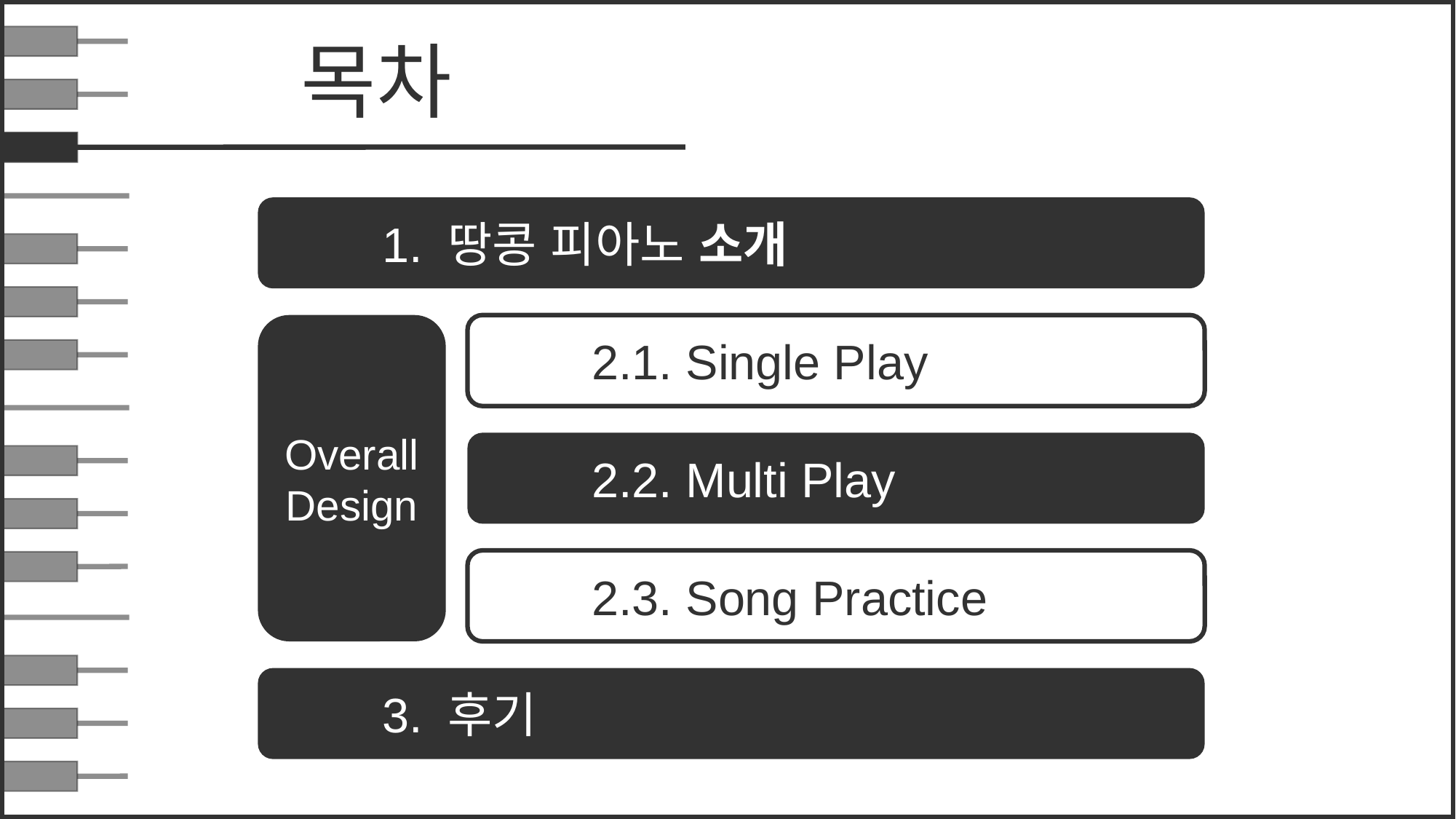

목차

	1. 땅콩 피아노 소개
Overall
Design
	2.1. Single Play
	2.2. Multi Play
	2.3. Song Practice
	3. 후기